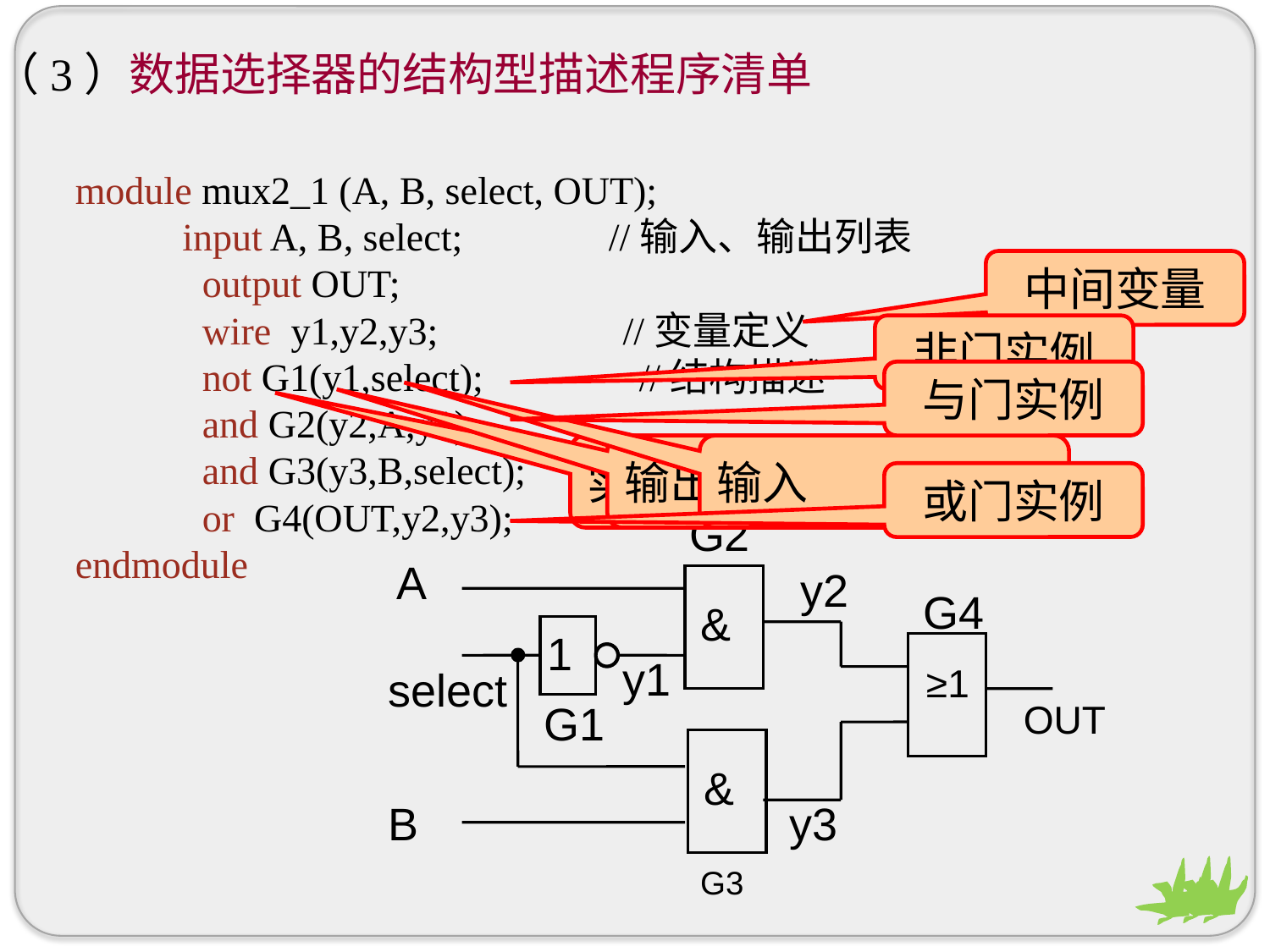

（3）数据选择器的结构型描述程序清单
module mux2_1 (A, B, select, OUT);
           input A, B, select;               //输入、输出列表
	output OUT;
	wire  y1,y2,y3;                   //变量定义
	not G1(y1,select);                //结构描述
	and G2(y2,A,y1);
	and G3(y3,B,select);
	or  G4(OUT,y2,y3);
endmodule
中间变量
非门实例
与门实例
实例名称
输出
输入
或门实例

G2
A
y2

G4

&

1

y1

≥1
select

G1
OUT

&

B
y3

G3
16